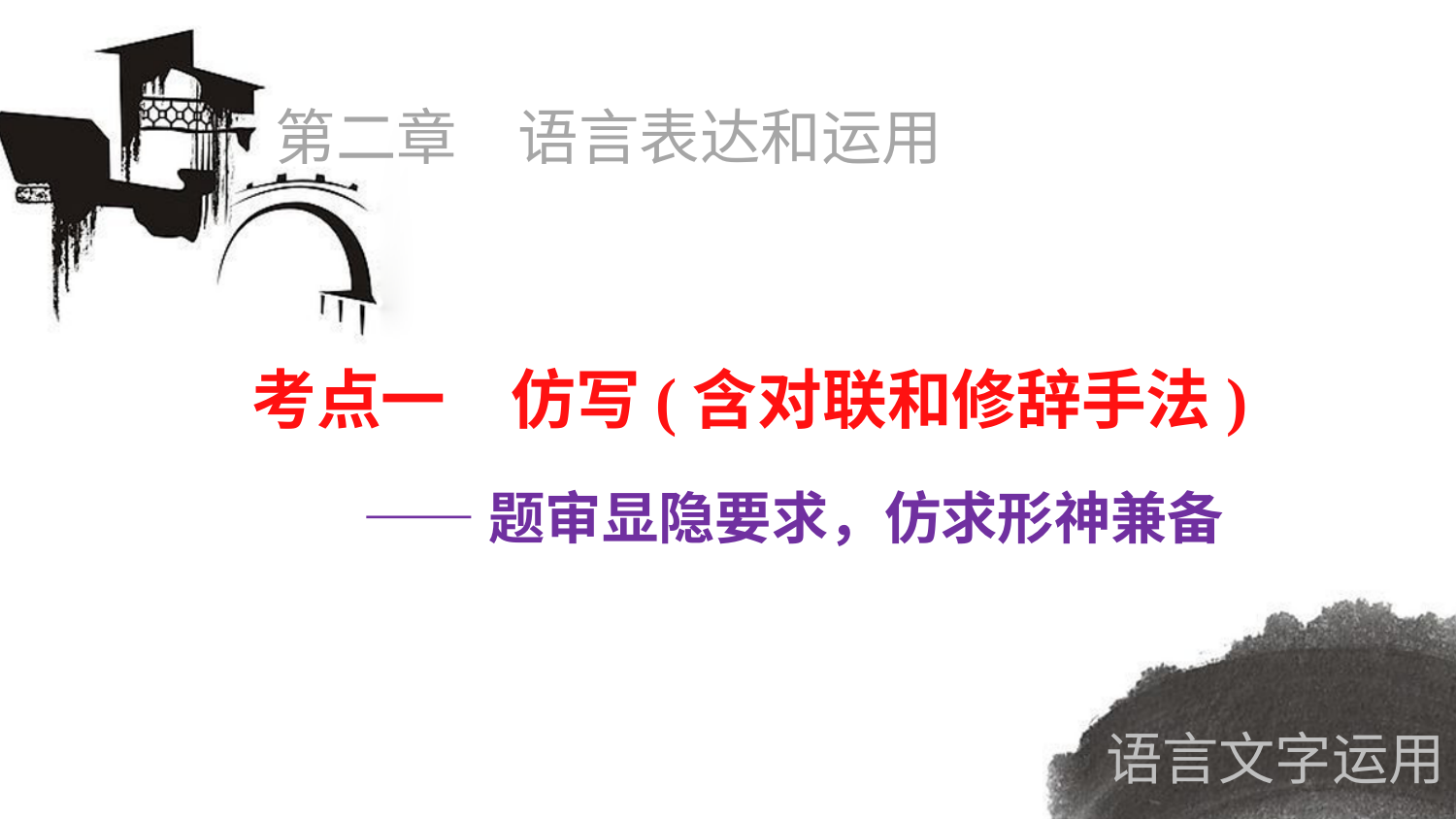

第二章　语言表达和运用
考点一　仿写(含对联和修辞手法)
——题审显隐要求，仿求形神兼备
语言文字运用